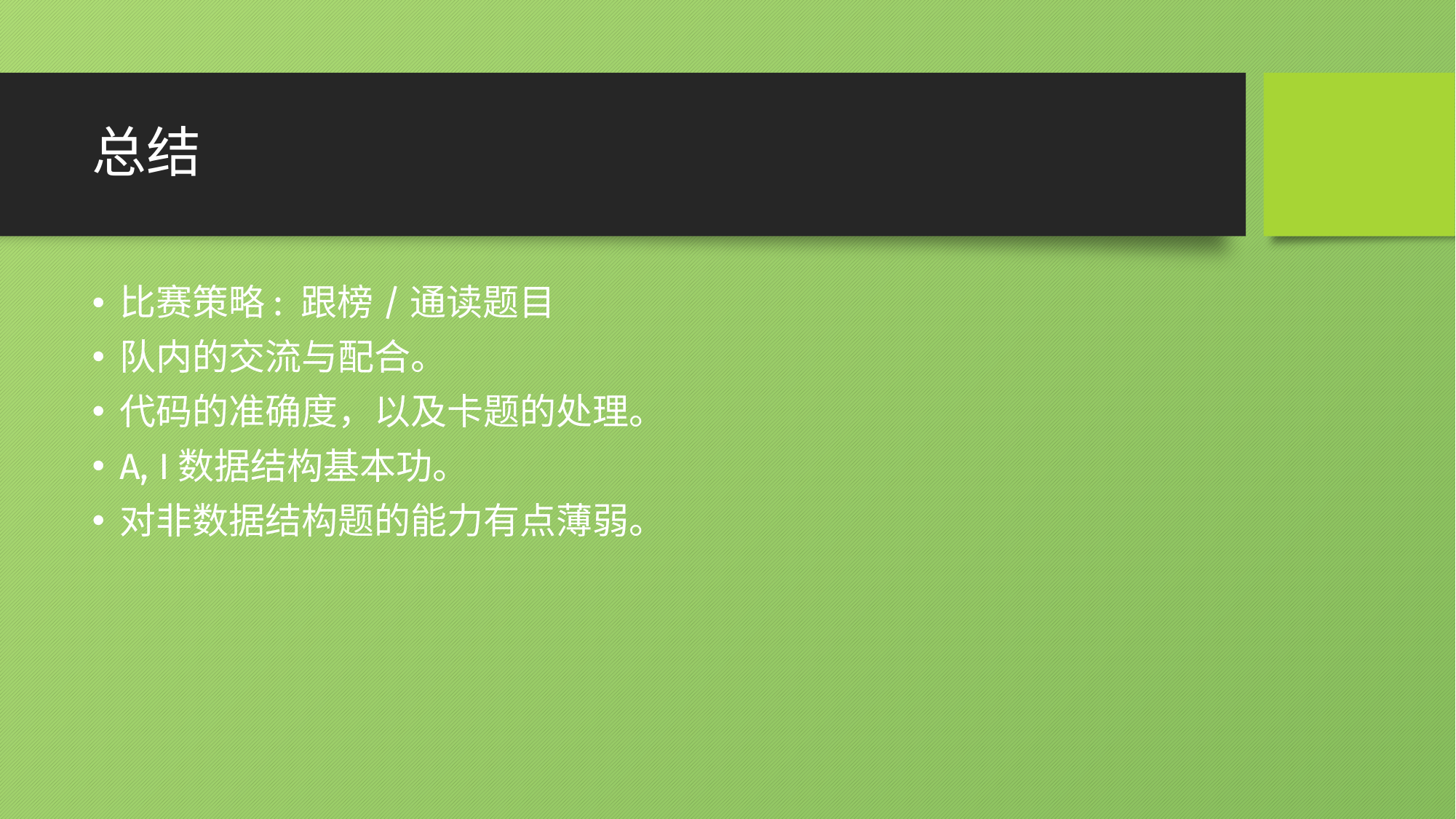

# 总结
比赛策略: 跟榜/通读题目
队内的交流与配合。
代码的准确度，以及卡题的处理。
A, I数据结构基本功。
对非数据结构题的能力有点薄弱。